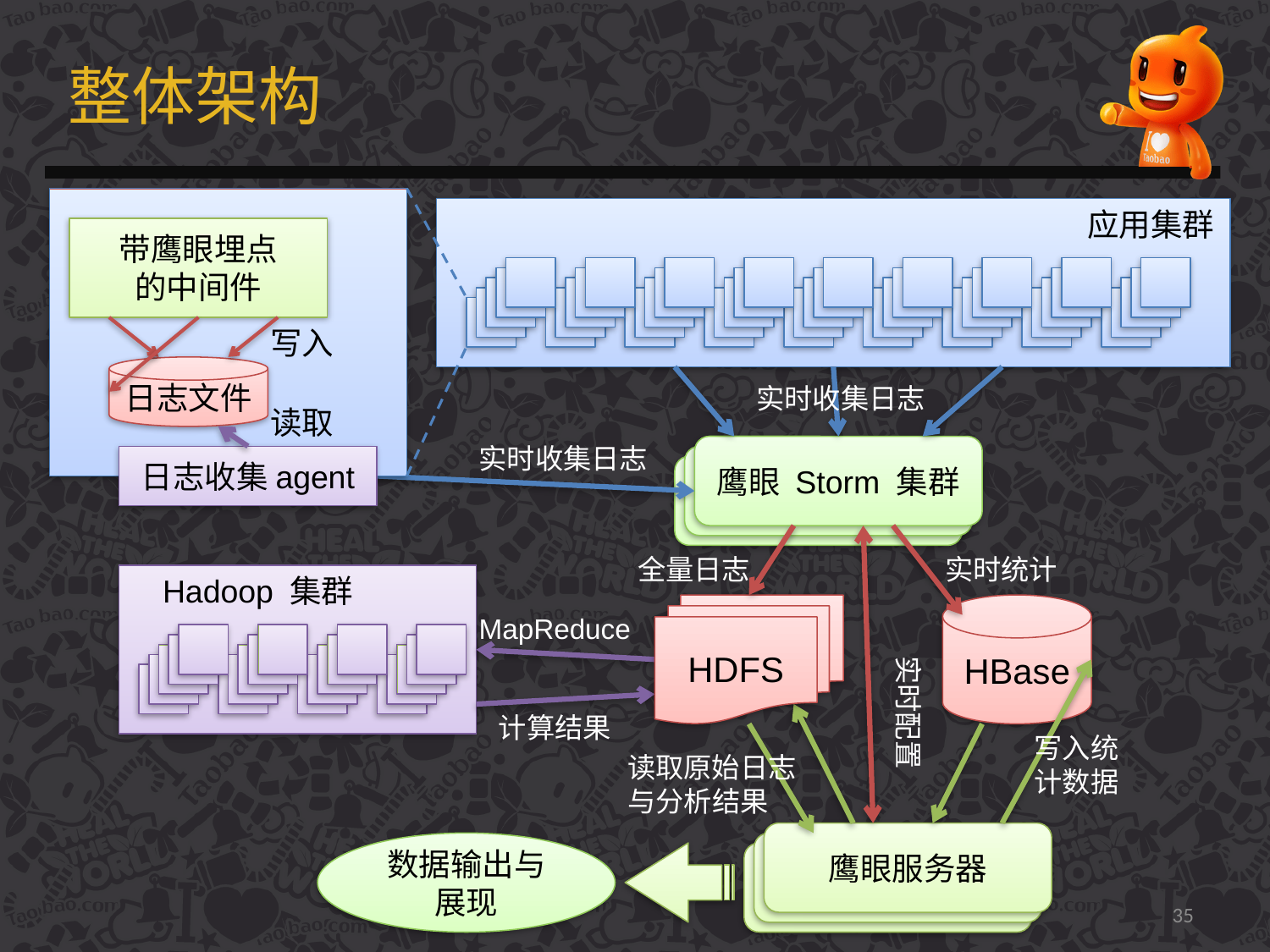

# 整体架构

带鹰眼埋点
的中间件
写入
日志文件
读取
日志收集agent

应用集群

实时收集日志
实时收集日志
鹰眼 Storm 集群

实时配置
全量日志
HDFS
实时统计
HBase

Hadoop 集群
MapReduce

计算结果
读取原始日志
与分析结果
写入统
计数据
鹰眼服务器

数据输出与展现

35